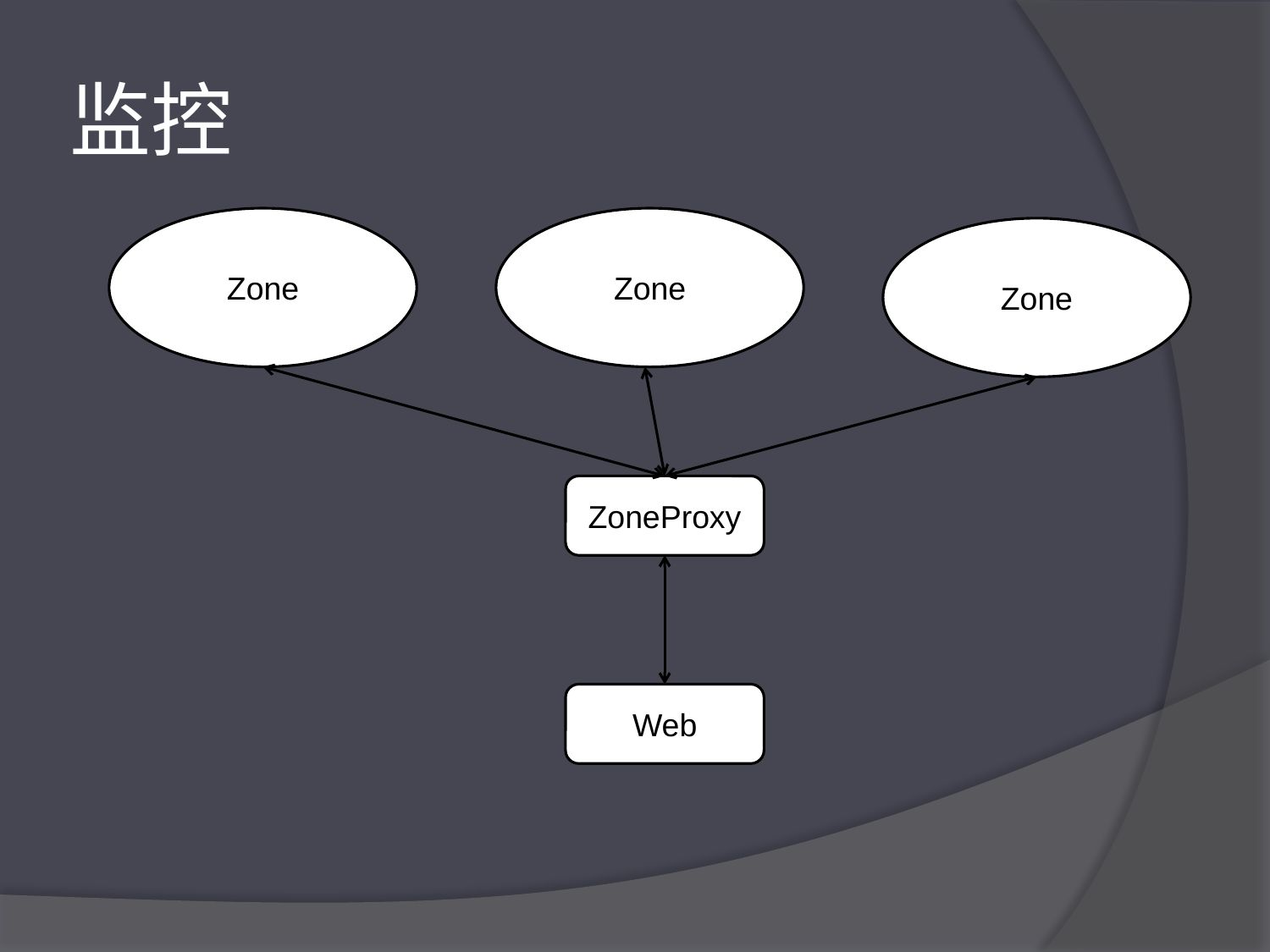

# 监控
Zone
Zone
Zone
ZoneProxy
Web